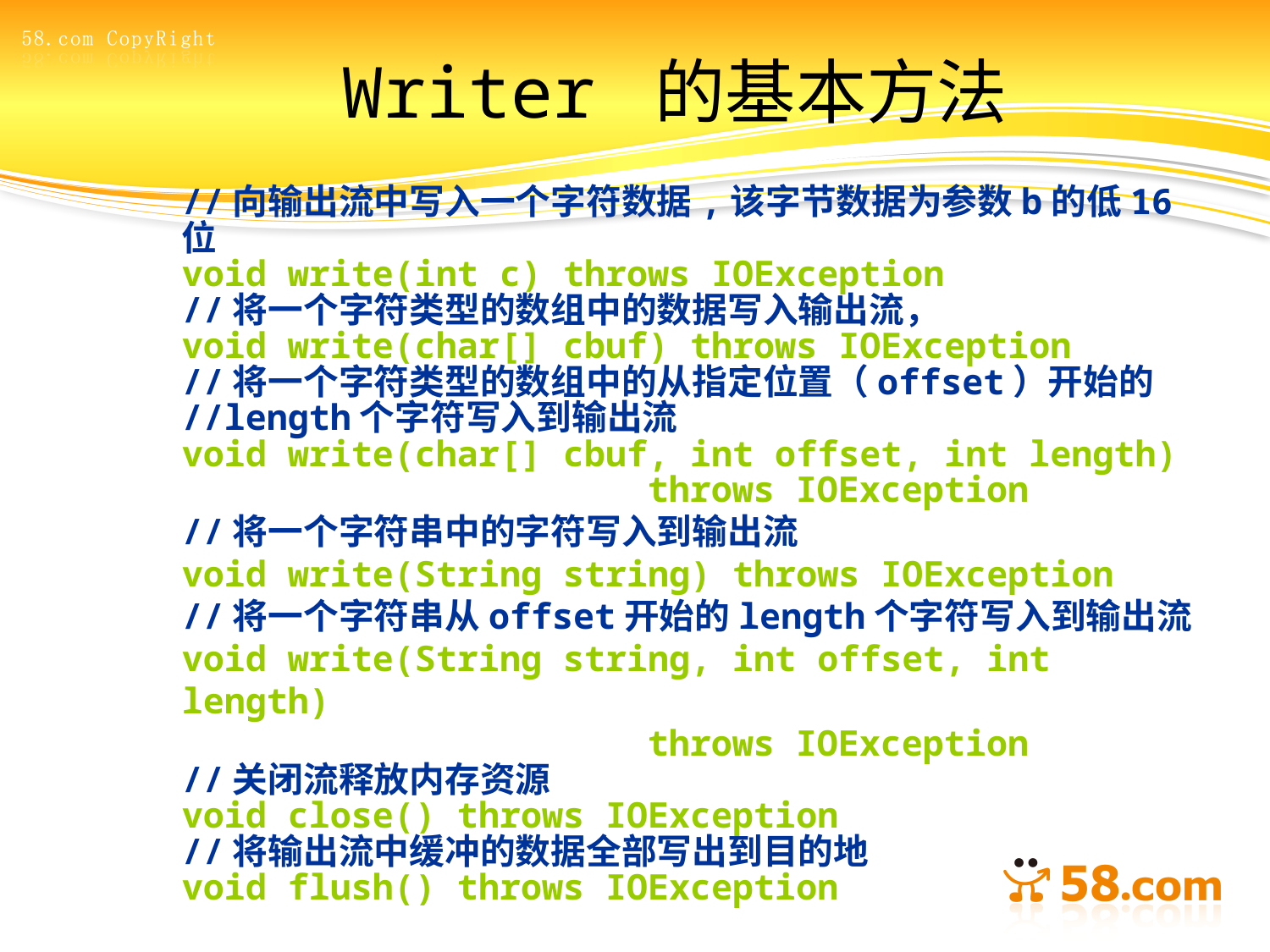

# Writer 的基本方法
//向输出流中写入一个字符数据,该字节数据为参数b的低16位
void write(int c) throws IOException
//将一个字符类型的数组中的数据写入输出流，
void write(char[] cbuf) throws IOException
//将一个字符类型的数组中的从指定位置（offset）开始的
//length个字符写入到输出流
void write(char[] cbuf, int offset, int length)
                      throws IOException
//将一个字符串中的字符写入到输出流
void write(String string) throws IOException
//将一个字符串从offset开始的length个字符写入到输出流
void write(String string, int offset, int length)
                      throws IOException
//关闭流释放内存资源
void close() throws IOException
//将输出流中缓冲的数据全部写出到目的地
void flush() throws IOException